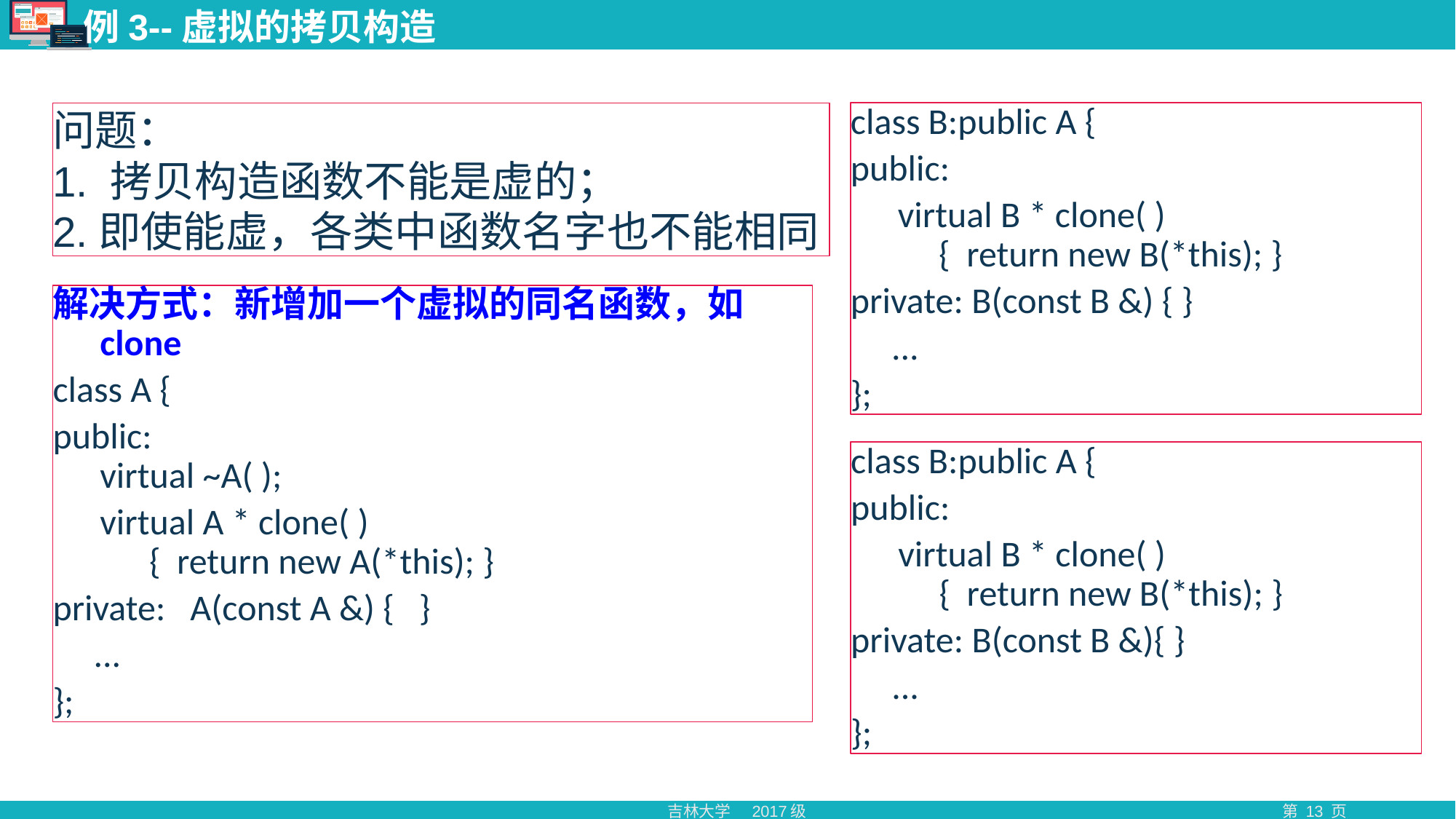

# 例3--虚拟的拷贝构造
class B:public A {
public:
	virtual B * clone( )
     {  return new B(*this); }
private: B(const B &) { }
     ...
};
问题：
1. 拷贝构造函数不能是虚的；
2.即使能虚，各类中函数名字也不能相同
解决方式：新增加一个虚拟的同名函数，如clone
class A {
public:
virtual ~A( );
	virtual A * clone( )
      {  return new A(*this); }
private:   A(const A &) {   }
     ...
};
class B:public A {
public:
	virtual B * clone( )
     {  return new B(*this); }
private: B(const B &){ }
     ...
};